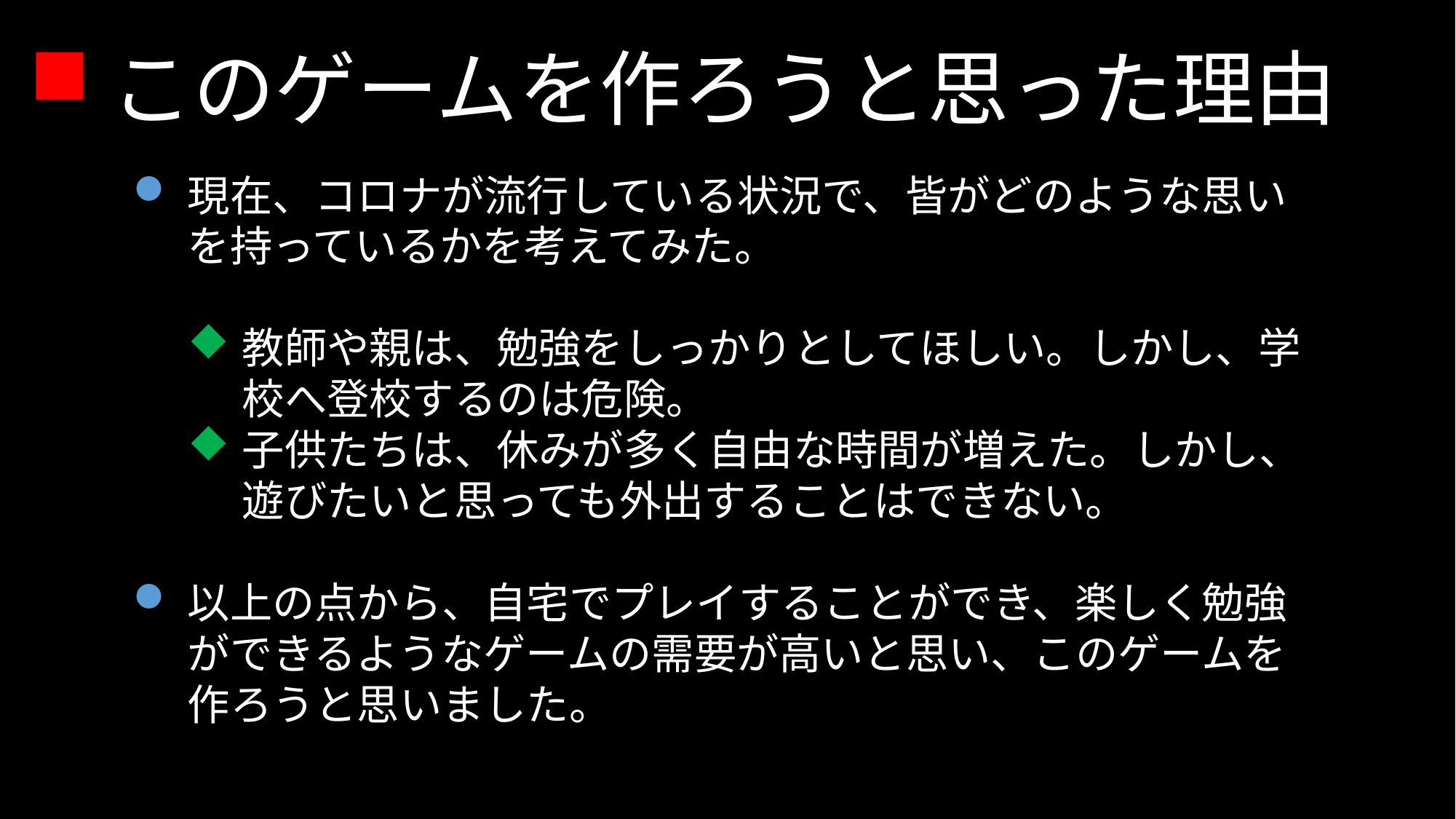

このゲームを作ろうと思った理由
現在、コロナが流行している状況で、皆がどのような思いを持っているかを考えてみた。

教師や親は、勉強をしっかりとしてほしい。しかし、学校へ登校するのは危険。
子供たちは、休みが多く自由な時間が増えた。しかし、遊びたいと思っても外出することはできない。

以上の点から、自宅でプレイすることができ、楽しく勉強ができるようなゲームの需要が高いと思い、このゲームを作ろうと思いました。